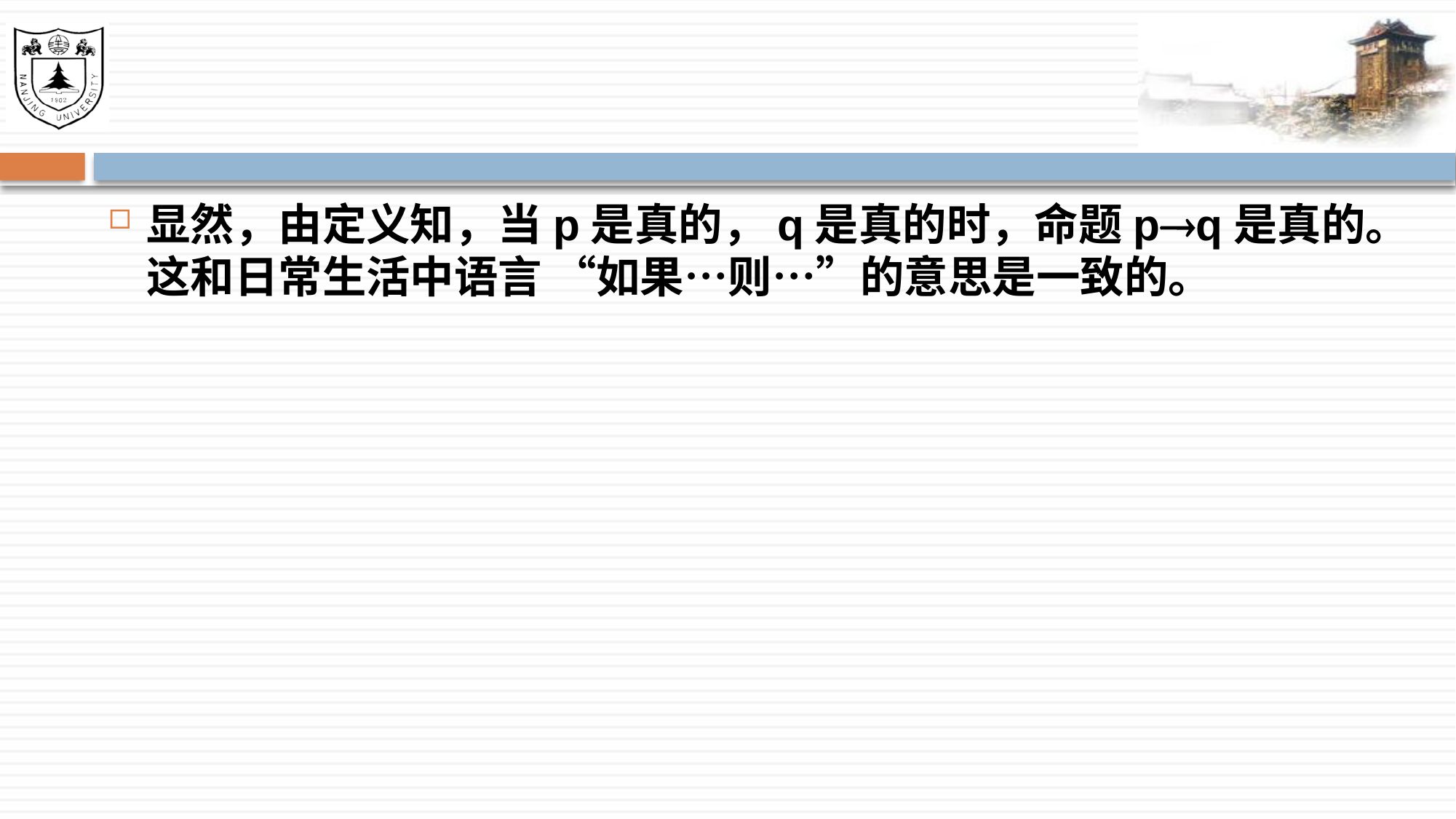

#
显然，由定义知，当p是真的，q是真的时，命题p→q是真的。这和日常生活中语言 “如果…则…”的意思是一致的。